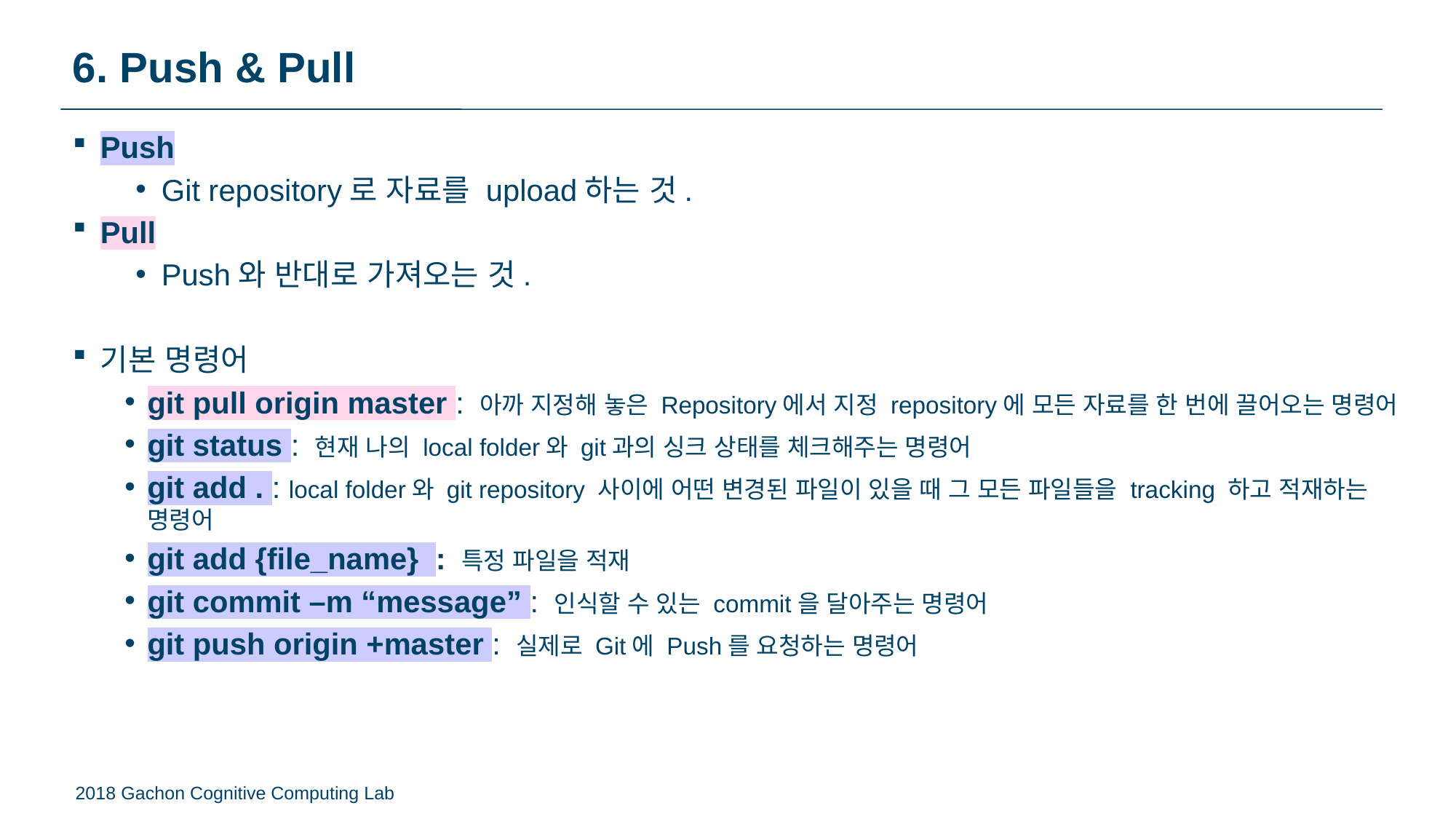

# 6. Push & Pull
Push
Git repository로 자료를 upload하는 것.
Pull
Push와 반대로 가져오는 것.

기본 명령어
git pull origin master : 아까 지정해 놓은 Repository에서 지정 repository에 모든 자료를 한 번에 끌어오는 명령어
git status : 현재 나의 local folder와 git과의 싱크 상태를 체크해주는 명령어
git add . : local folder와 git repository 사이에 어떤 변경된 파일이 있을 때 그 모든 파일들을 tracking 하고 적재하는 명령어
git add {file_name}  : 특정 파일을 적재
git commit –m “message” : 인식할 수 있는 commit을 달아주는 명령어
git push origin +master : 실제로 Git에 Push를 요청하는 명령어